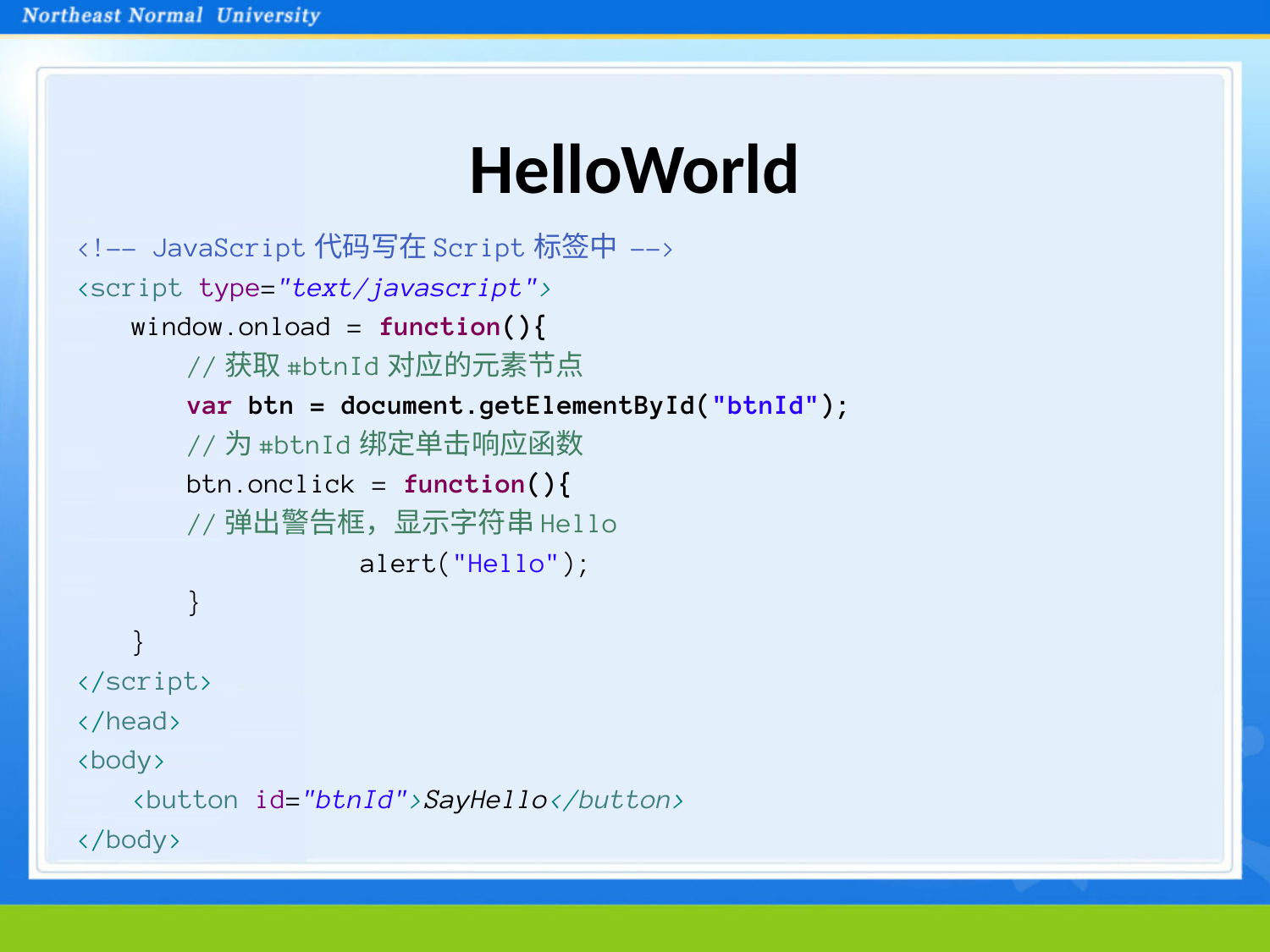

# HelloWorld
<!-- JavaScript代码写在Script标签中 -->
<script type="text/javascript">
window.onload = function(){
//获取#btnId对应的元素节点
var btn = document.getElementById("btnId");
//为#btnId绑定单击响应函数
btn.onclick = function(){
//弹出警告框，显示字符串Hello
	   alert("Hello");
}
}
</script>
</head>
<body>
<button id="btnId">SayHello</button>
</body>